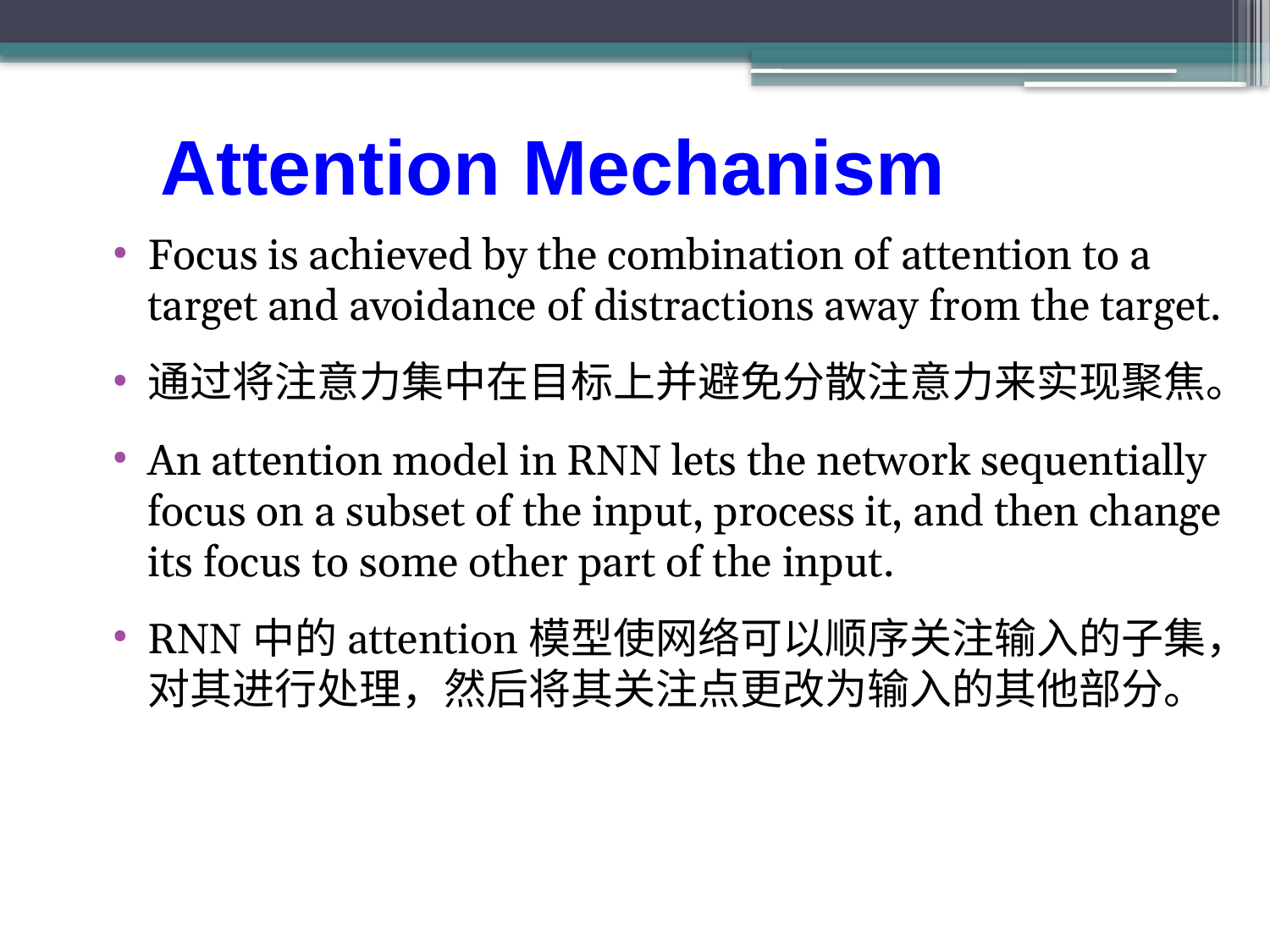

# Attention Mechanism

Focus is achieved by the combination of attention to a target and avoidance of distractions away from the target.
通过将注意力集中在目标上并避免分散注意力来实现聚焦。
An attention model in RNN lets the network sequentially focus on a subset of the input, process it, and then change its focus to some other part of the input.
RNN中的attention模型使网络可以顺序关注输入的子集，对其进行处理，然后将其关注点更改为输入的其他部分。